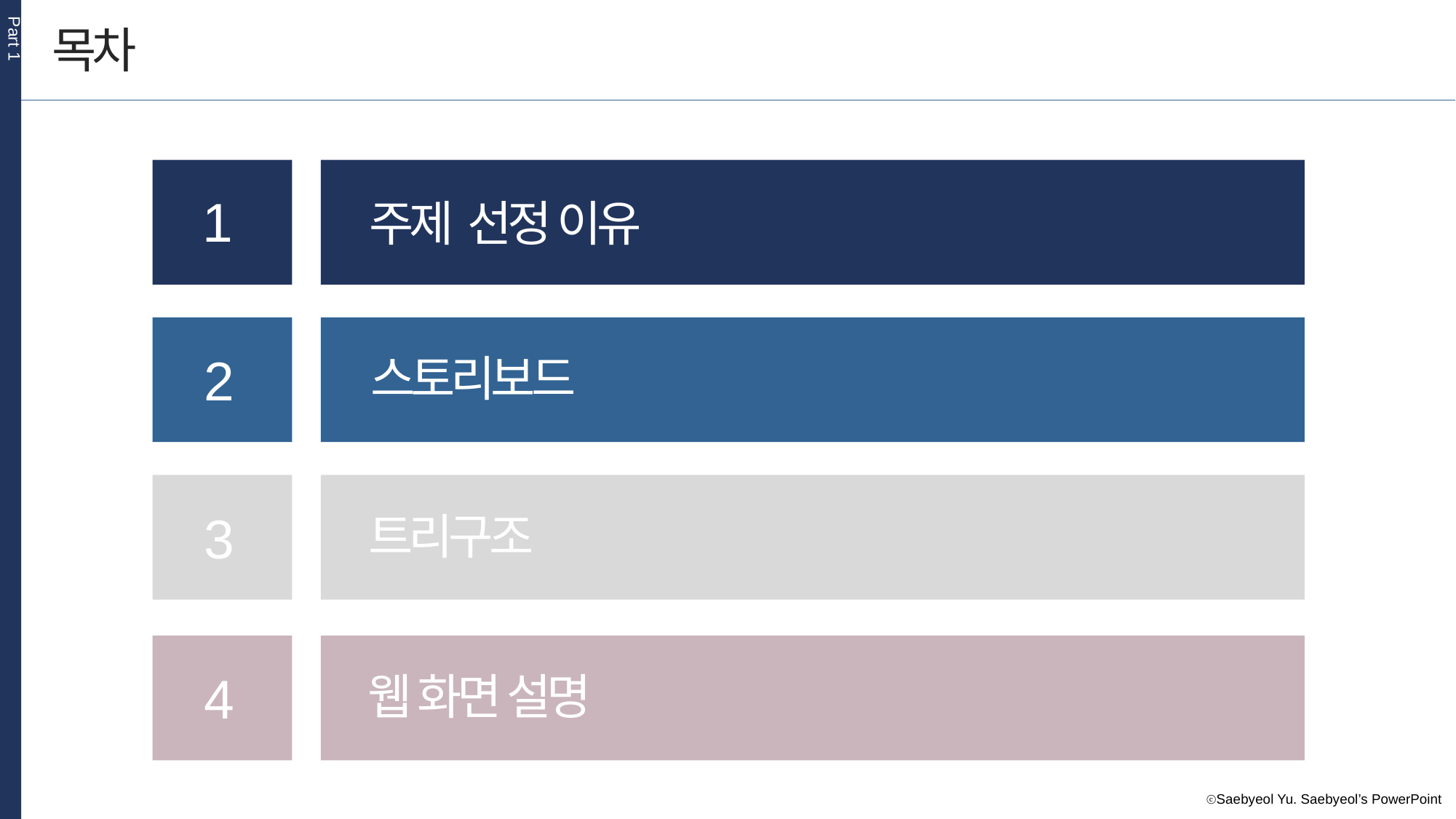

Part 1
목차

1
주제  선정 이유

2
스토리보드

3
트리구조

4
웹 화면 설명